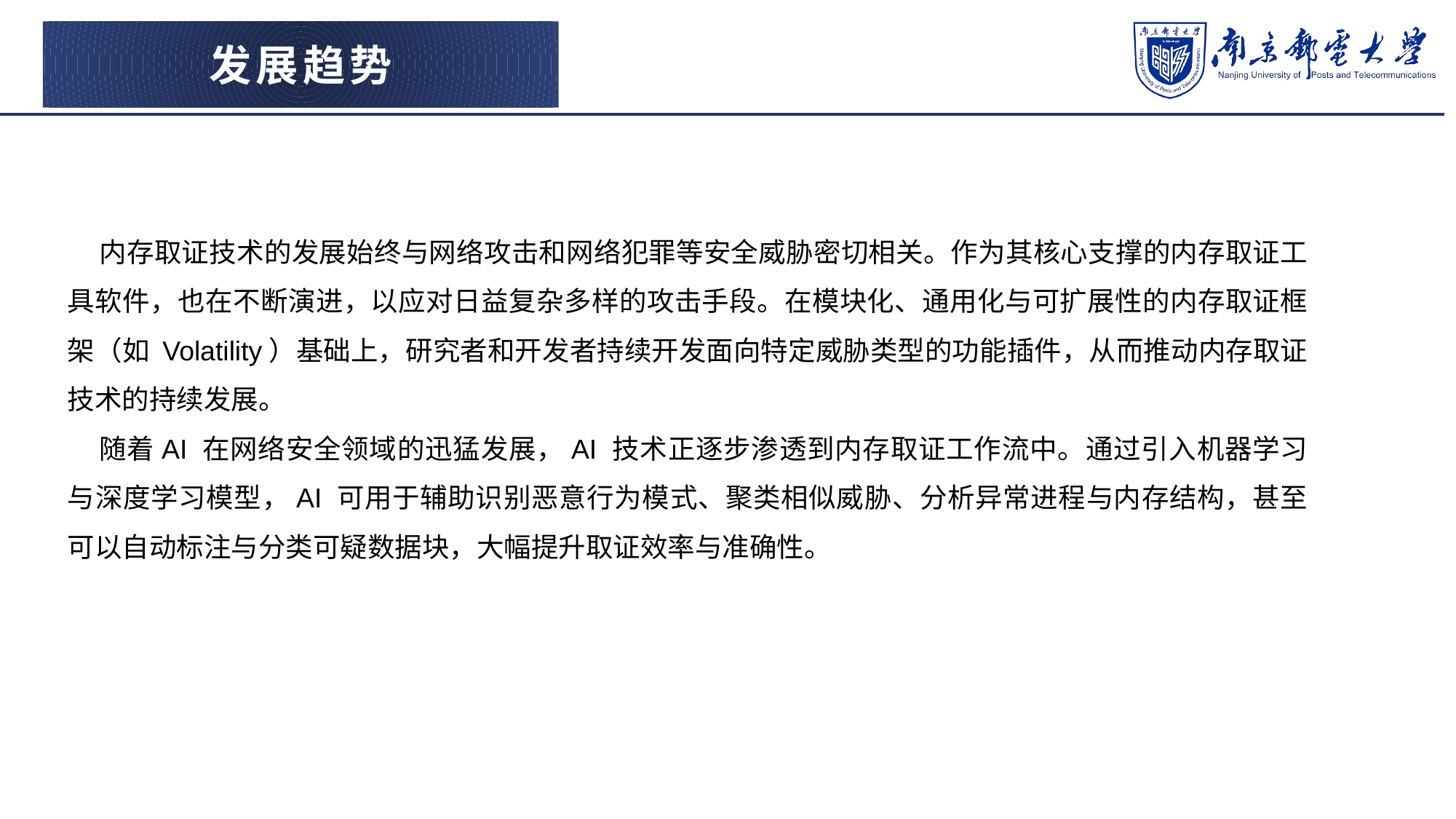

发展趋势
内存取证技术的发展始终与网络攻击和网络犯罪等安全威胁密切相关。作为其核心支撑的内存取证工具软件，也在不断演进，以应对日益复杂多样的攻击手段。在模块化、通用化与可扩展性的内存取证框架（如 Volatility）基础上，研究者和开发者持续开发面向特定威胁类型的功能插件，从而推动内存取证技术的持续发展。
随着AI 在网络安全领域的迅猛发展，AI 技术正逐步渗透到内存取证工作流中。通过引入机器学习与深度学习模型，AI 可用于辅助识别恶意行为模式、聚类相似威胁、分析异常进程与内存结构，甚至可以自动标注与分类可疑数据块，大幅提升取证效率与准确性。